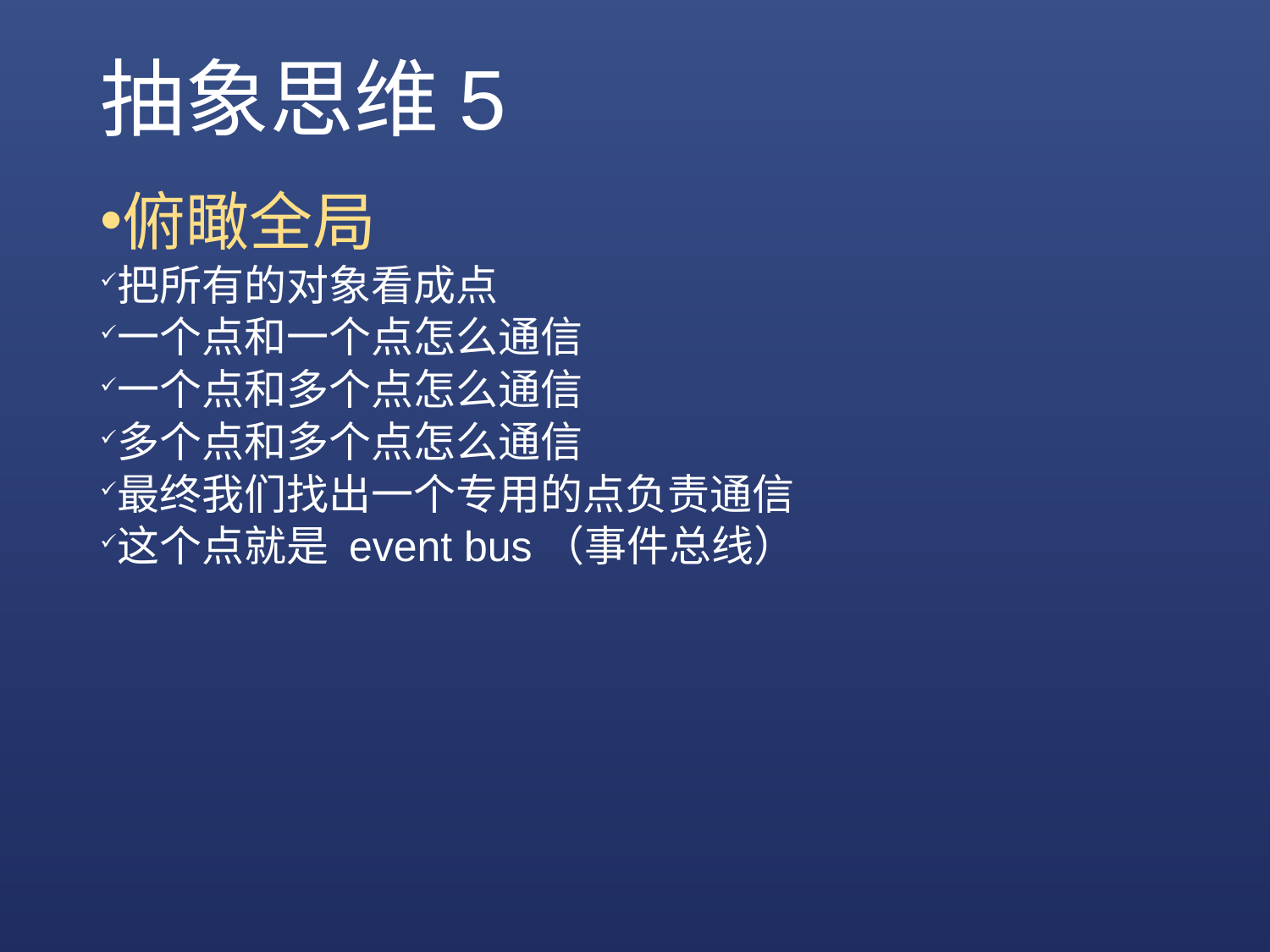

# 抽象思维5
俯瞰全局
把所有的对象看成点
一个点和一个点怎么通信
一个点和多个点怎么通信
多个点和多个点怎么通信
最终我们找出一个专用的点负责通信
这个点就是 event bus（事件总线）